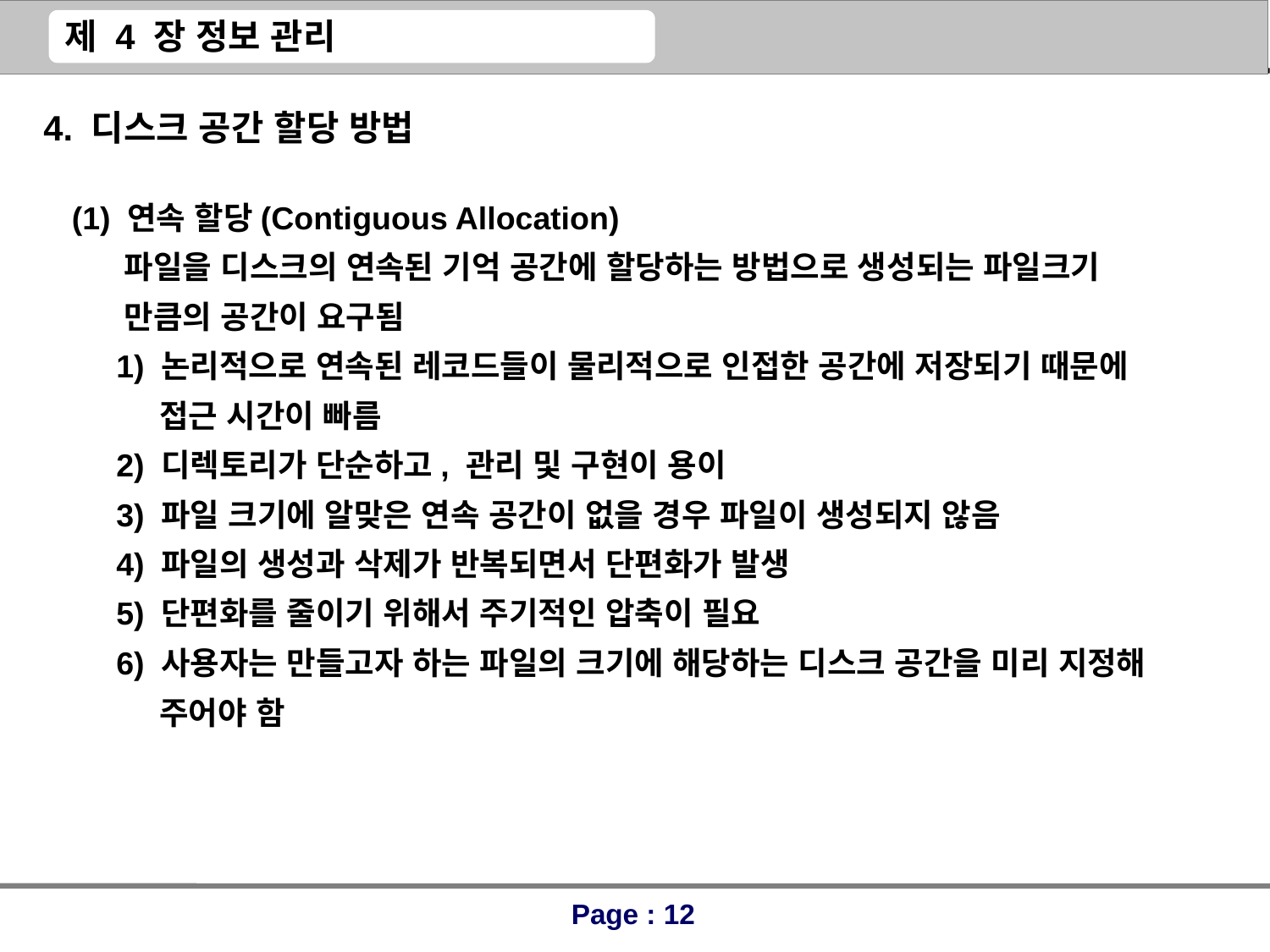

4. 디스크 공간 할당 방법
(1) 연속 할당(Contiguous Allocation)
     파일을 디스크의 연속된 기억 공간에 할당하는 방법으로 생성되는 파일크기
     만큼의 공간이 요구됨
     1) 논리적으로 연속된 레코드들이 물리적으로 인접한 공간에 저장되기 때문에
         접근 시간이 빠름
     2) 디렉토리가 단순하고, 관리 및 구현이 용이
     3) 파일 크기에 알맞은 연속 공간이 없을 경우 파일이 생성되지 않음
     4) 파일의 생성과 삭제가 반복되면서 단편화가 발생
     5) 단편화를 줄이기 위해서 주기적인 압축이 필요
     6) 사용자는 만들고자 하는 파일의 크기에 해당하는 디스크 공간을 미리 지정해
         주어야 함
Page : 12